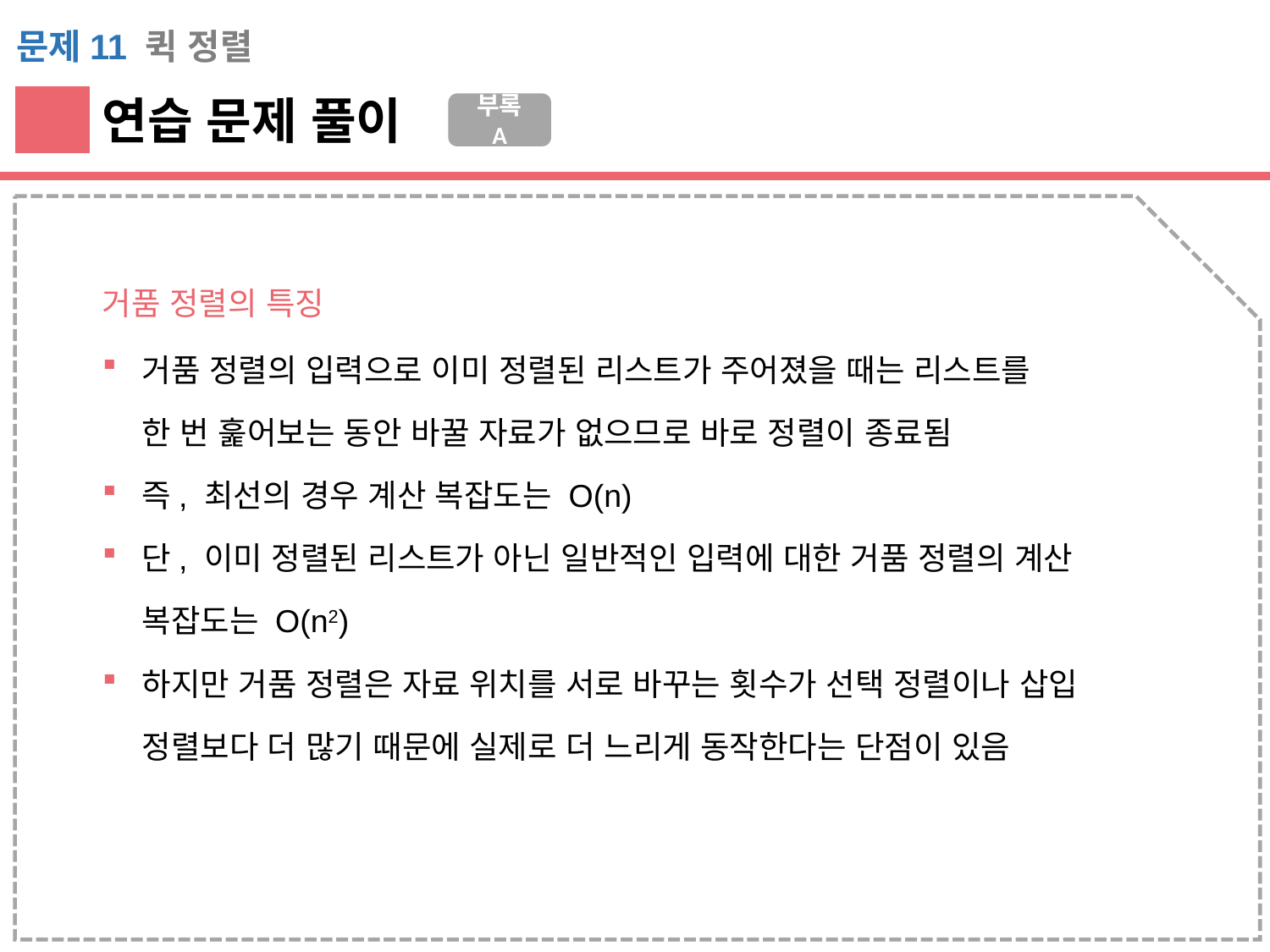

문제11 퀵 정렬
연습 문제 풀이

부록 A

거품 정렬의 특징
거품 정렬의 입력으로 이미 정렬된 리스트가 주어졌을 때는 리스트를
한 번 훑어보는 동안 바꿀 자료가 없으므로 바로 정렬이 종료됨
즉, 최선의 경우 계산 복잡도는 O(n)
단, 이미 정렬된 리스트가 아닌 일반적인 입력에 대한 거품 정렬의 계산 복잡도는 O(n2)
하지만 거품 정렬은 자료 위치를 서로 바꾸는 횟수가 선택 정렬이나 삽입 정렬보다 더 많기 때문에 실제로 더 느리게 동작한다는 단점이 있음